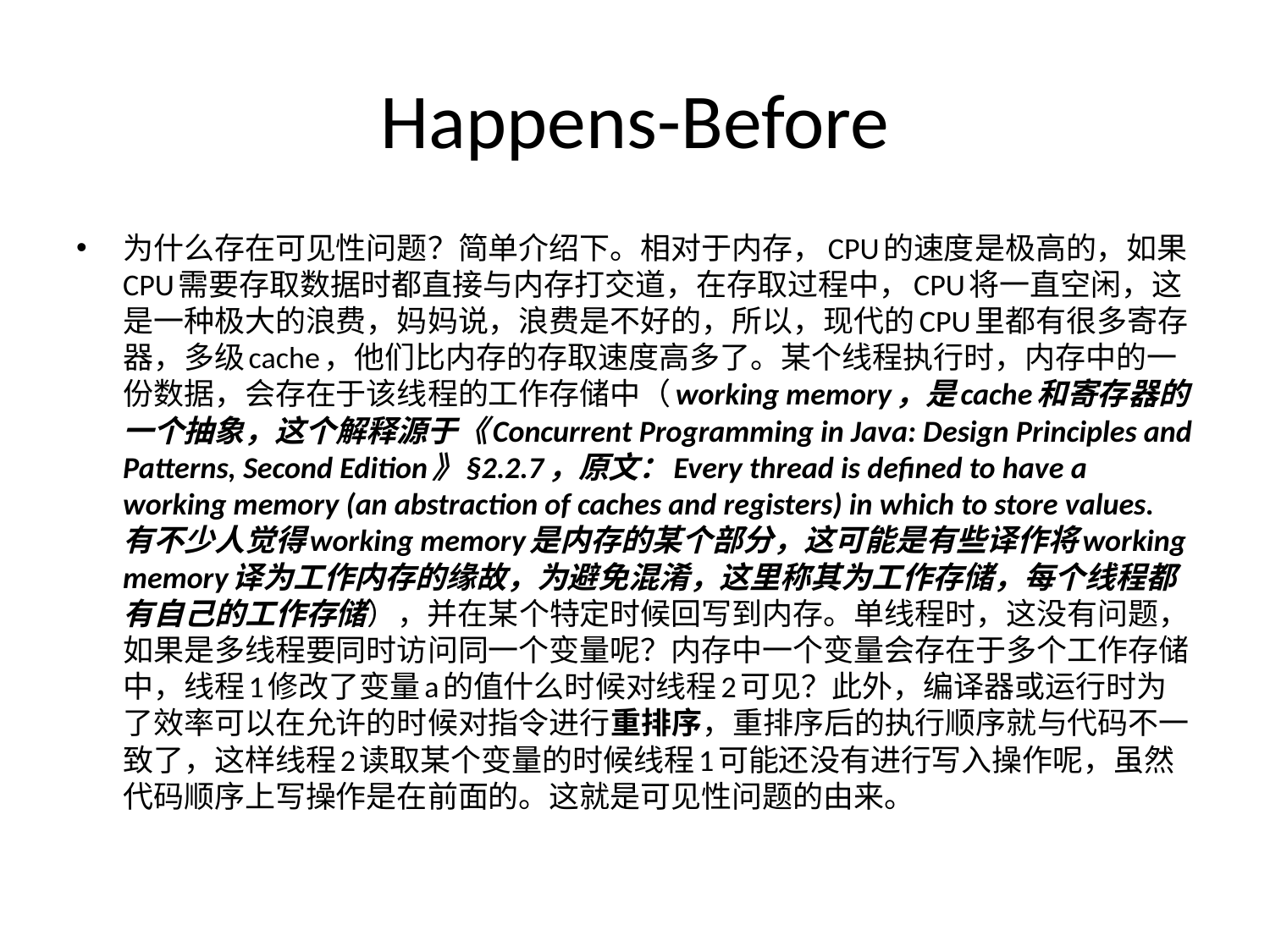

# Happens-Before
为什么存在可见性问题？简单介绍下。相对于内存，CPU的速度是极高的，如果CPU需要存取数据时都直接与内存打交道，在存取过程中，CPU将一直空闲，这是一种极大的浪费，妈妈说，浪费是不好的，所以，现代的CPU里都有很多寄存器，多级cache，他们比内存的存取速度高多了。某个线程执行时，内存中的一份数据，会存在于该线程的工作存储中（working memory，是cache和寄存器的一个抽象，这个解释源于《Concurrent Programming in Java: Design Principles and Patterns, Second Edition》§2.2.7，原文：Every thread is defined to have a working memory (an abstraction of caches and registers) in which to store values. 有不少人觉得working memory是内存的某个部分，这可能是有些译作将working memory译为工作内存的缘故，为避免混淆，这里称其为工作存储，每个线程都有自己的工作存储），并在某个特定时候回写到内存。单线程时，这没有问题，如果是多线程要同时访问同一个变量呢？内存中一个变量会存在于多个工作存储中，线程1修改了变量a的值什么时候对线程2可见？此外，编译器或运行时为了效率可以在允许的时候对指令进行重排序，重排序后的执行顺序就与代码不一致了，这样线程2读取某个变量的时候线程1可能还没有进行写入操作呢，虽然代码顺序上写操作是在前面的。这就是可见性问题的由来。